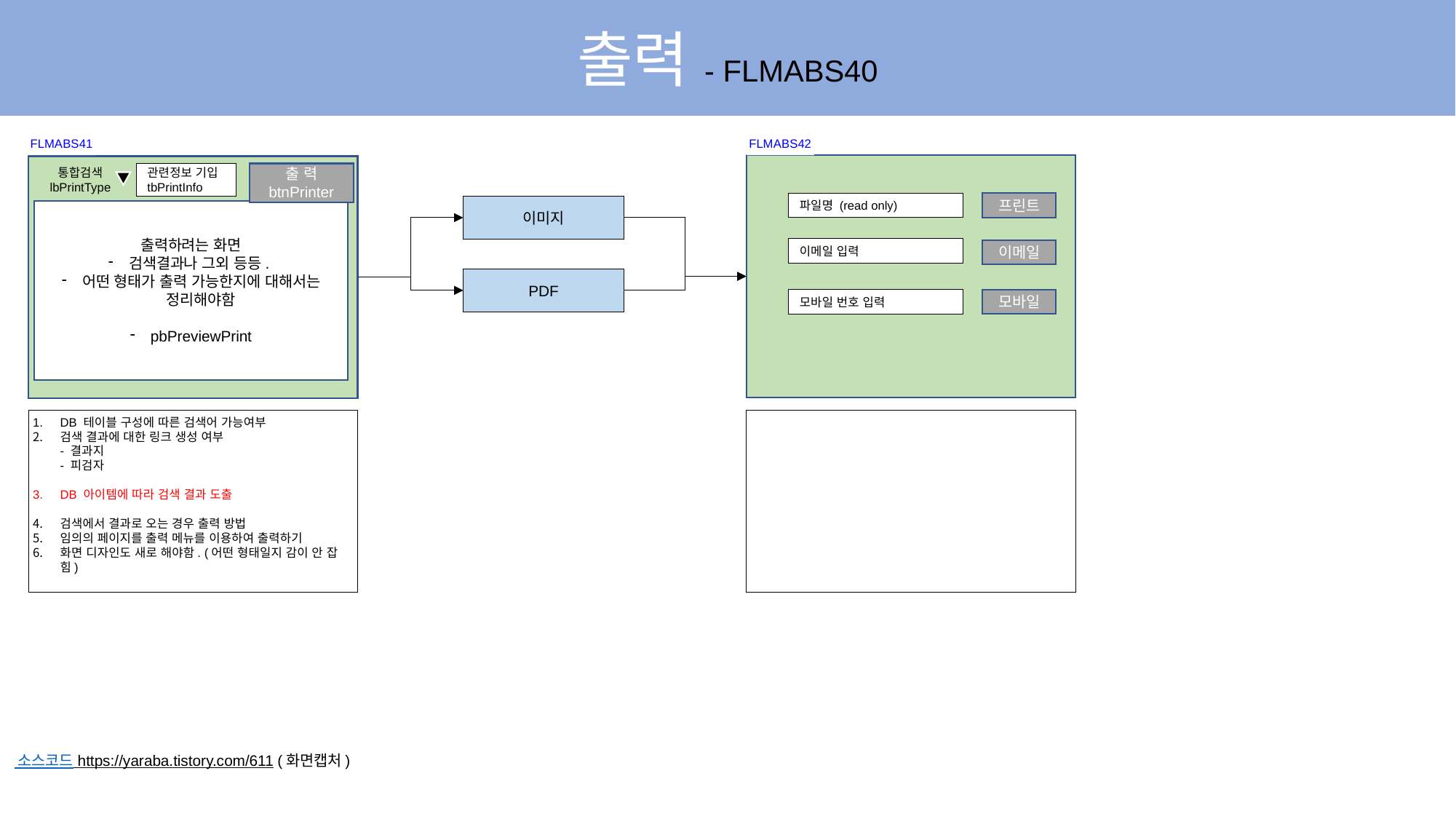

출력 - FLMABS40
FLMABS41
FLMABS42

통합검색
lbPrintType
관련정보 기입
tbPrintInfo
출 력
btnPrinter

파일명 (read only)
프린트
이미지
출력하려는 화면
검색결과나 그외 등등.
어떤 형태가 출력 가능한지에 대해서는 정리해야함

pbPreviewPrint
이메일 입력
이메일
PDF
모바일 번호 입력
모바일
DB 테이블 구성에 따른 검색어 가능여부
검색 결과에 대한 링크 생성 여부
- 결과지
- 피검자

DB 아이템에 따라 검색 결과 도출

검색에서 결과로 오는 경우 출력 방법
임의의 페이지를 출력 메뉴를 이용하여 출력하기
화면 디자인도 새로 해야함. (어떤 형태일지 감이 안 잡힘)

 소스코드 https://yaraba.tistory.com/611 (화면캡처)